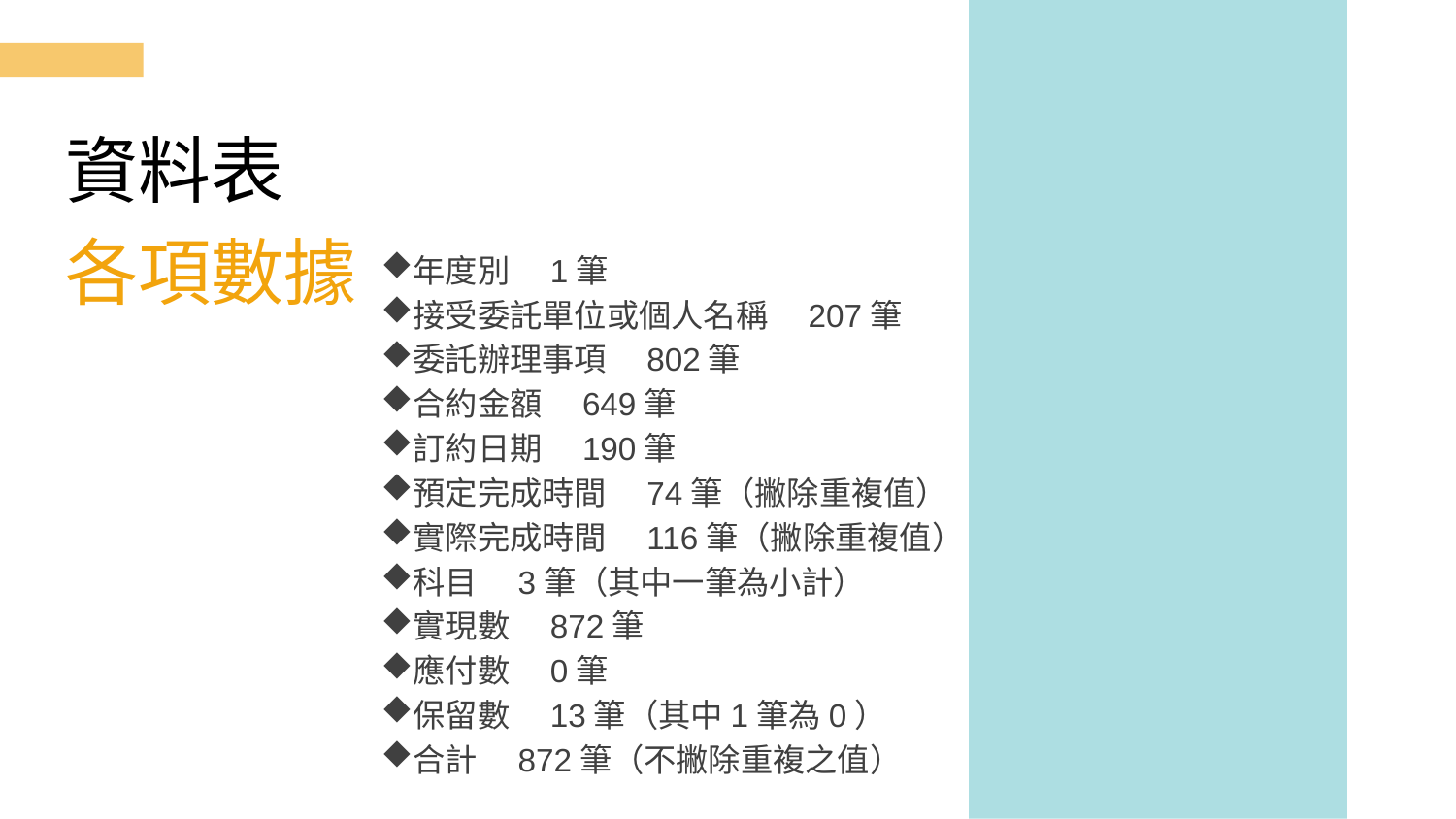

資料表
各項數據
年度別　1筆
接受委託單位或個人名稱　207筆
委託辦理事項　802筆
合約金額　649筆
訂約日期　190筆
預定完成時間　74筆（撇除重複值）
實際完成時間　116筆（撇除重複值）
科目　3筆（其中一筆為小計）
實現數　872筆
應付數　0筆
保留數　13筆（其中1筆為0）
合計　872筆（不撇除重複之值）